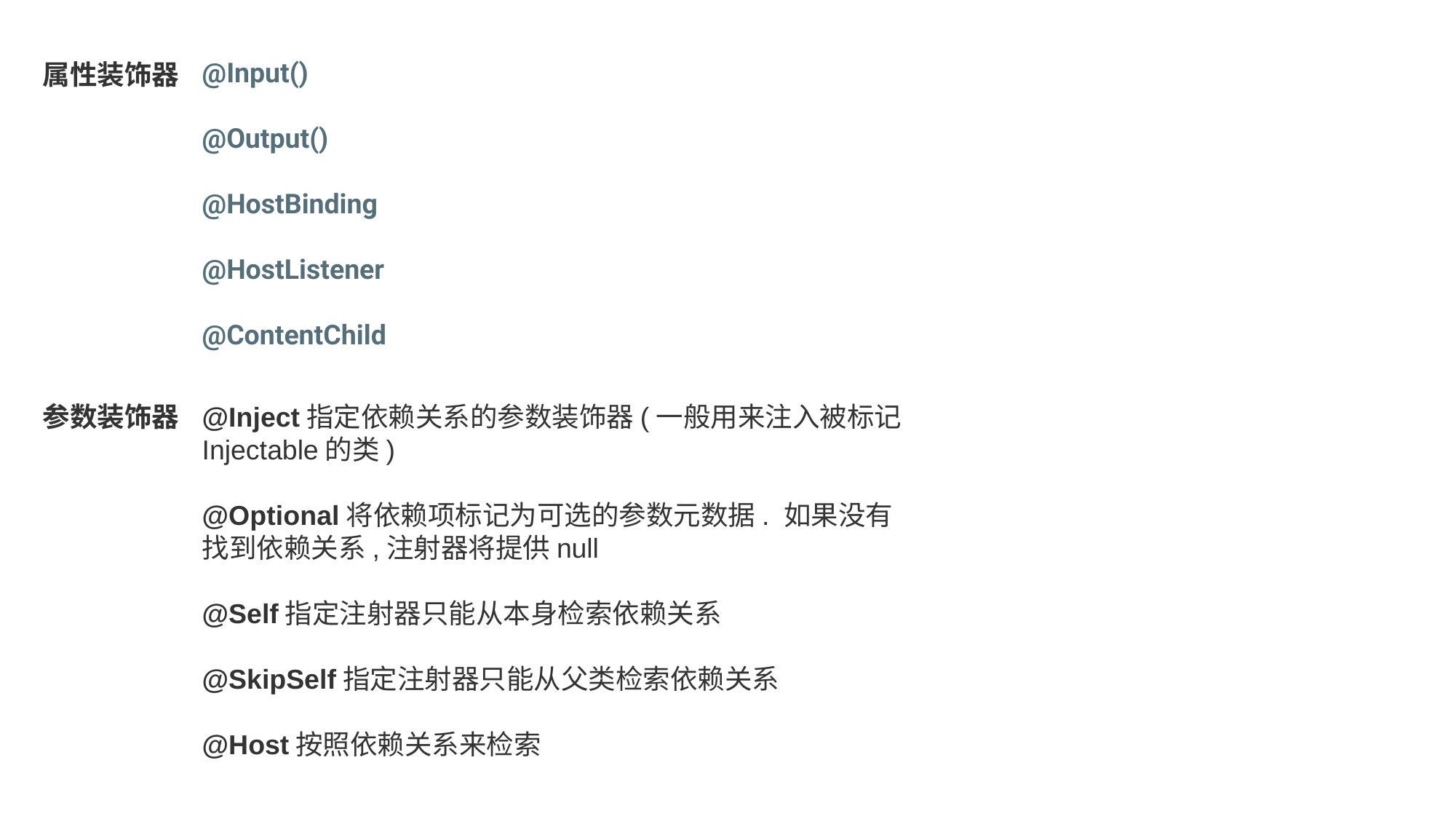

@Input()

@Output()

@HostBinding

@HostListener

@ContentChild
属性装饰器
参数装饰器
@Inject指定依赖关系的参数装饰器(一般用来注入被标记Injectable的类)

@Optional将依赖项标记为可选的参数元数据. 如果没有找到依赖关系,注射器将提供null

@Self指定注射器只能从本身检索依赖关系

@SkipSelf指定注射器只能从父类检索依赖关系

@Host按照依赖关系来检索